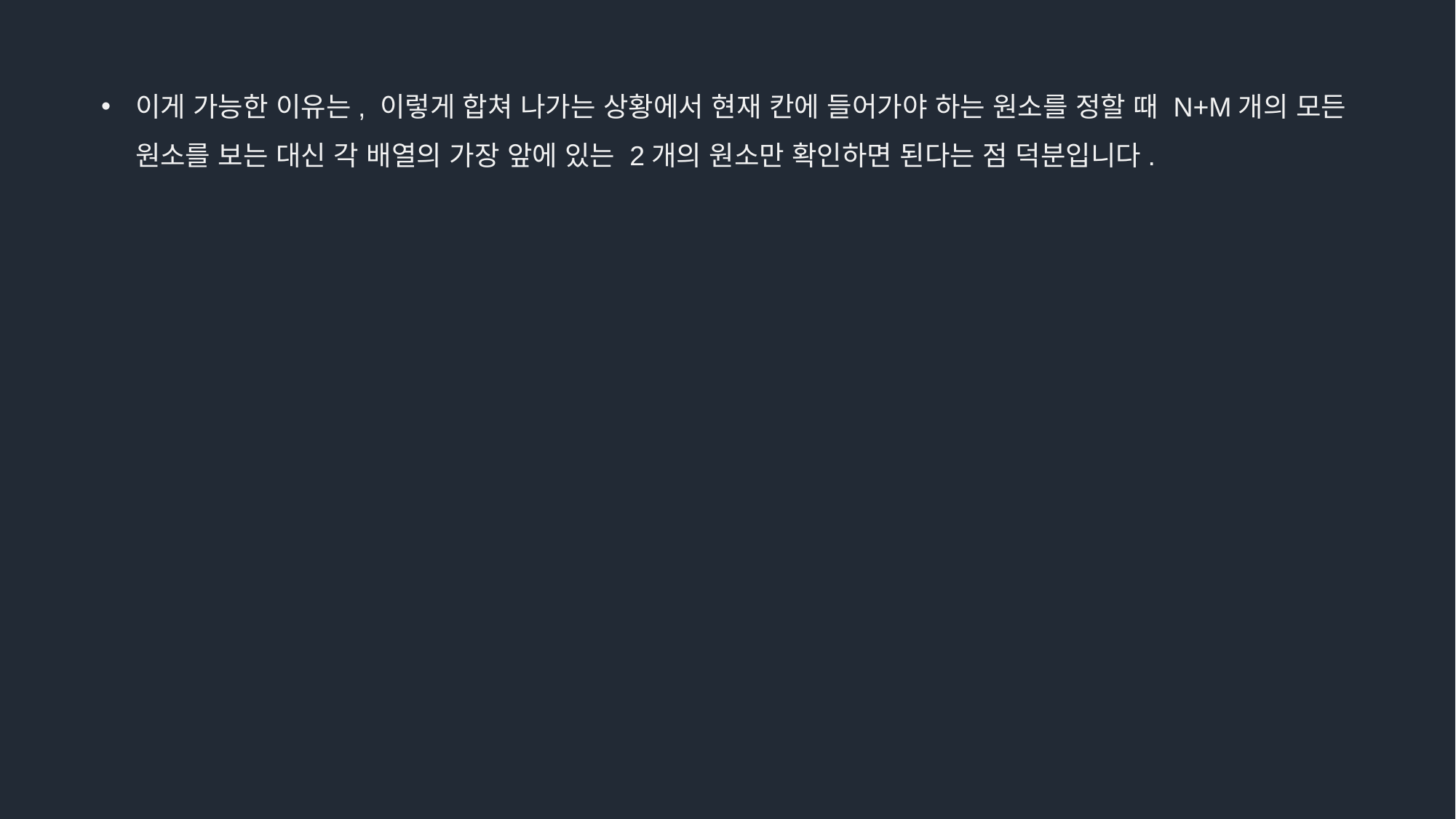

이게 가능한 이유는, 이렇게 합쳐 나가는 상황에서 현재 칸에 들어가야 하는 원소를 정할 때 N+M개의 모든 원소를 보는 대신 각 배열의 가장 앞에 있는 2개의 원소만 확인하면 된다는 점 덕분입니다.